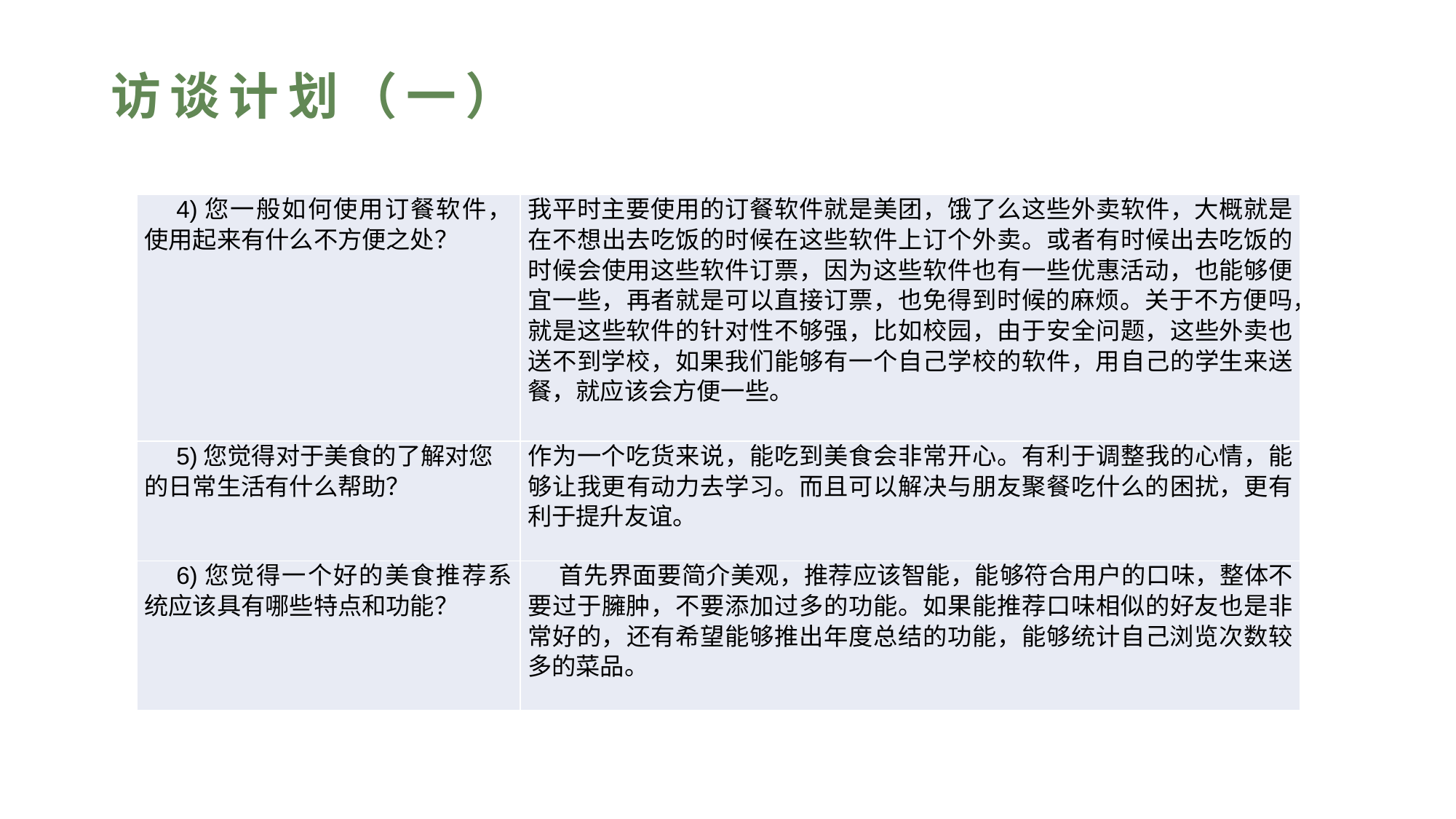

# 访谈计划（一）
| 4)您一般如何使用订餐软件，使用起来有什么不方便之处？ | 我平时主要使用的订餐软件就是美团，饿了么这些外卖软件，大概就是在不想出去吃饭的时候在这些软件上订个外卖。或者有时候出去吃饭的时候会使用这些软件订票，因为这些软件也有一些优惠活动，也能够便宜一些，再者就是可以直接订票，也免得到时候的麻烦。关于不方便吗，就是这些软件的针对性不够强，比如校园，由于安全问题，这些外卖也送不到学校，如果我们能够有一个自己学校的软件，用自己的学生来送餐，就应该会方便一些。 |
| --- | --- |
| 5)您觉得对于美食的了解对您的日常生活有什么帮助？ | 作为一个吃货来说，能吃到美食会非常开心。有利于调整我的心情，能够让我更有动力去学习。而且可以解决与朋友聚餐吃什么的困扰，更有利于提升友谊。 |
| 6)您觉得一个好的美食推荐系统应该具有哪些特点和功能？ | 首先界面要简介美观，推荐应该智能，能够符合用户的口味，整体不要过于臃肿，不要添加过多的功能。如果能推荐口味相似的好友也是非常好的，还有希望能够推出年度总结的功能，能够统计自己浏览次数较多的菜品。 |